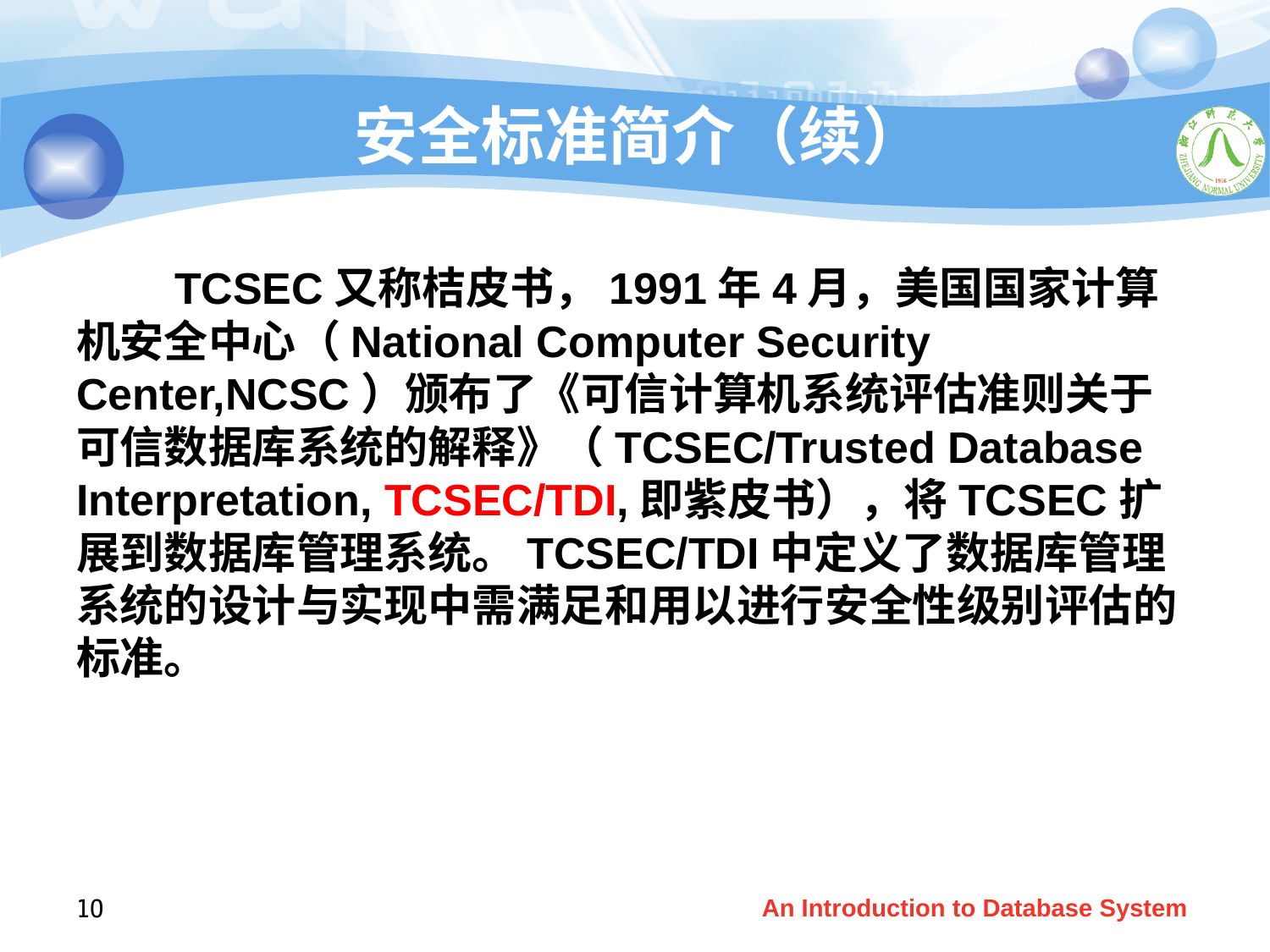

# 安全标准简介（续）
        TCSEC又称桔皮书，1991年4月，美国国家计算机安全中心（National Computer Security Center,NCSC）颁布了《可信计算机系统评估准则关于可信数据库系统的解释》（TCSEC/Trusted Database Interpretation, TCSEC/TDI,即紫皮书），将TCSEC扩展到数据库管理系统。TCSEC/TDI中定义了数据库管理系统的设计与实现中需满足和用以进行安全性级别评估的标准。

10
An Introduction to Database System